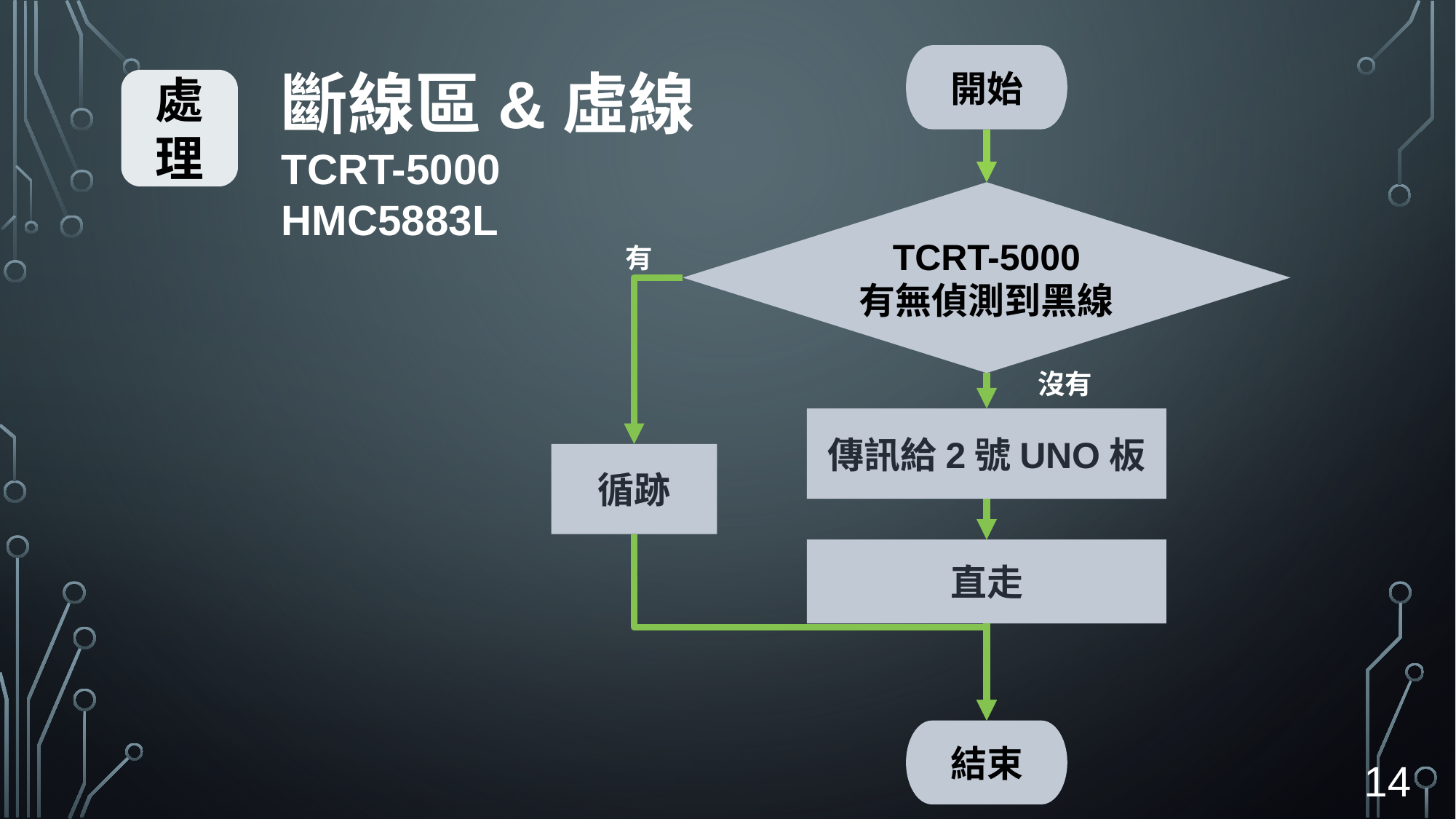

開始
斷線區&虛線
TCRT-5000
HMC5883L
處理
TCRT-5000
有無偵測到黑線
有
沒有
傳訊給2號UNO板
循跡
直走
結束
14